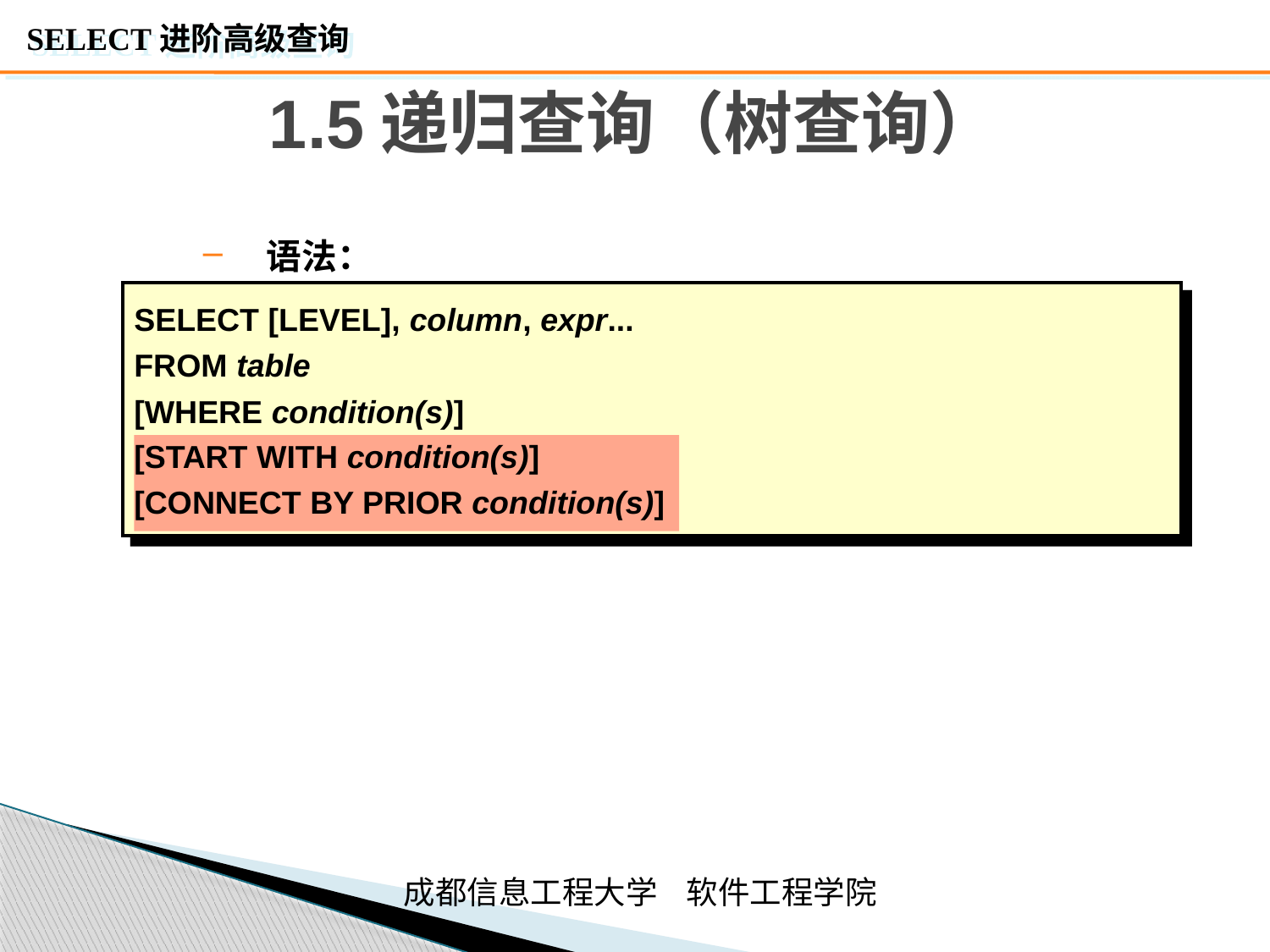

# 1.5递归查询（树查询）
语法：
SELECT [LEVEL], column, expr...
FROM table
[WHERE condition(s)]
[START WITH condition(s)]
[CONNECT BY PRIOR condition(s)]